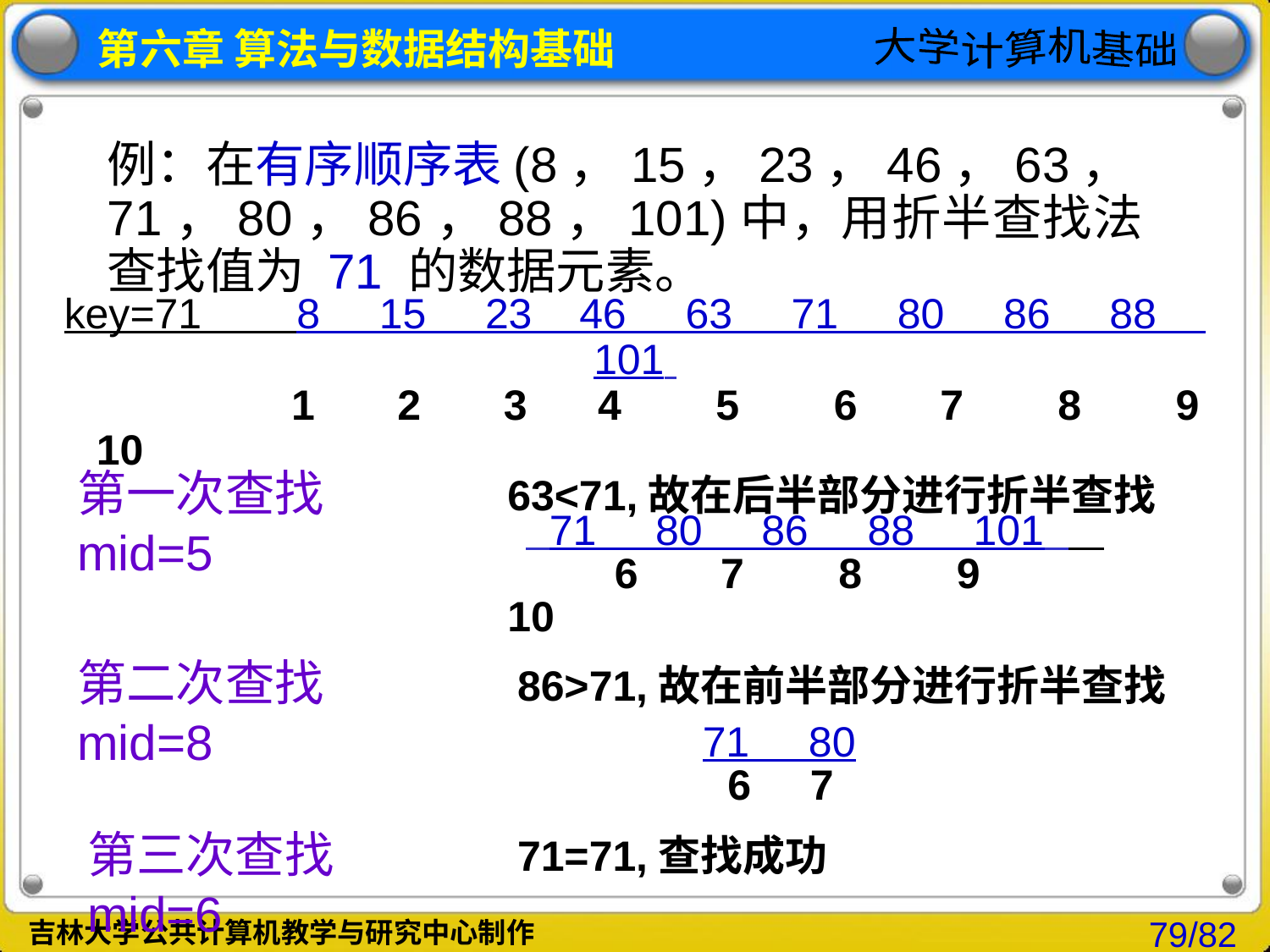

例：在有序顺序表(8，15，23，46，63，71，80，86，88，101)中，用折半查找法查找值为 71 的数据元素。
key=71        8     15     23    46     63     71     80     86     88     101
                        1       2       3      4        5        6       7        8        9        10
第一次查找mid=5
63<71,故在后半部分进行折半查找
  71     80     86     88     101
          6       7        8        9        10
第二次查找mid=8
86>71,故在前半部分进行折半查找
 71     80
   6     7
第三次查找mid=6
71=71,查找成功
79/82